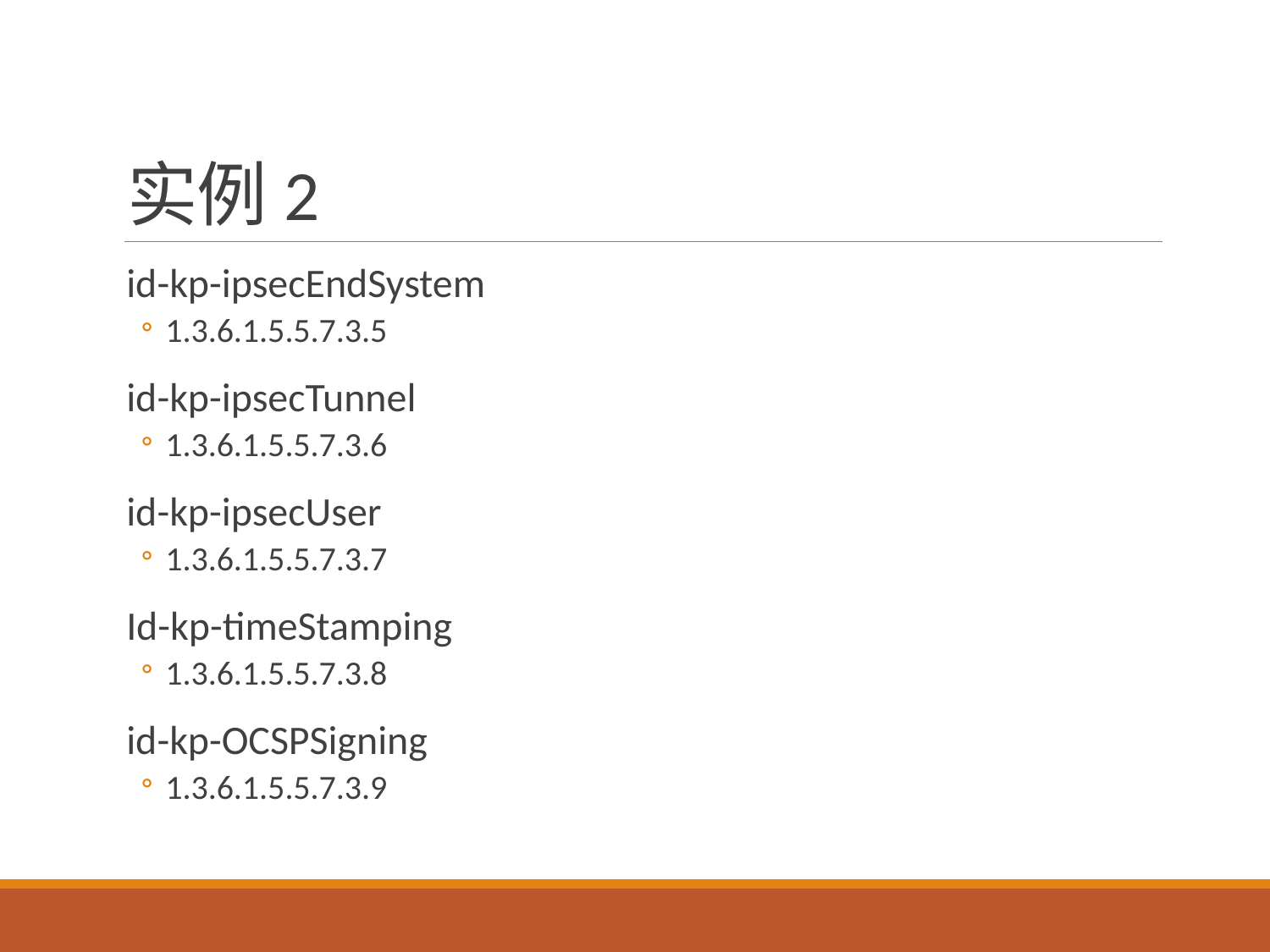

# 实例2
id-kp-ipsecEndSystem
1.3.6.1.5.5.7.3.5
id-kp-ipsecTunnel
1.3.6.1.5.5.7.3.6
id-kp-ipsecUser
1.3.6.1.5.5.7.3.7
Id-kp-timeStamping
1.3.6.1.5.5.7.3.8
id-kp-OCSPSigning
1.3.6.1.5.5.7.3.9
111